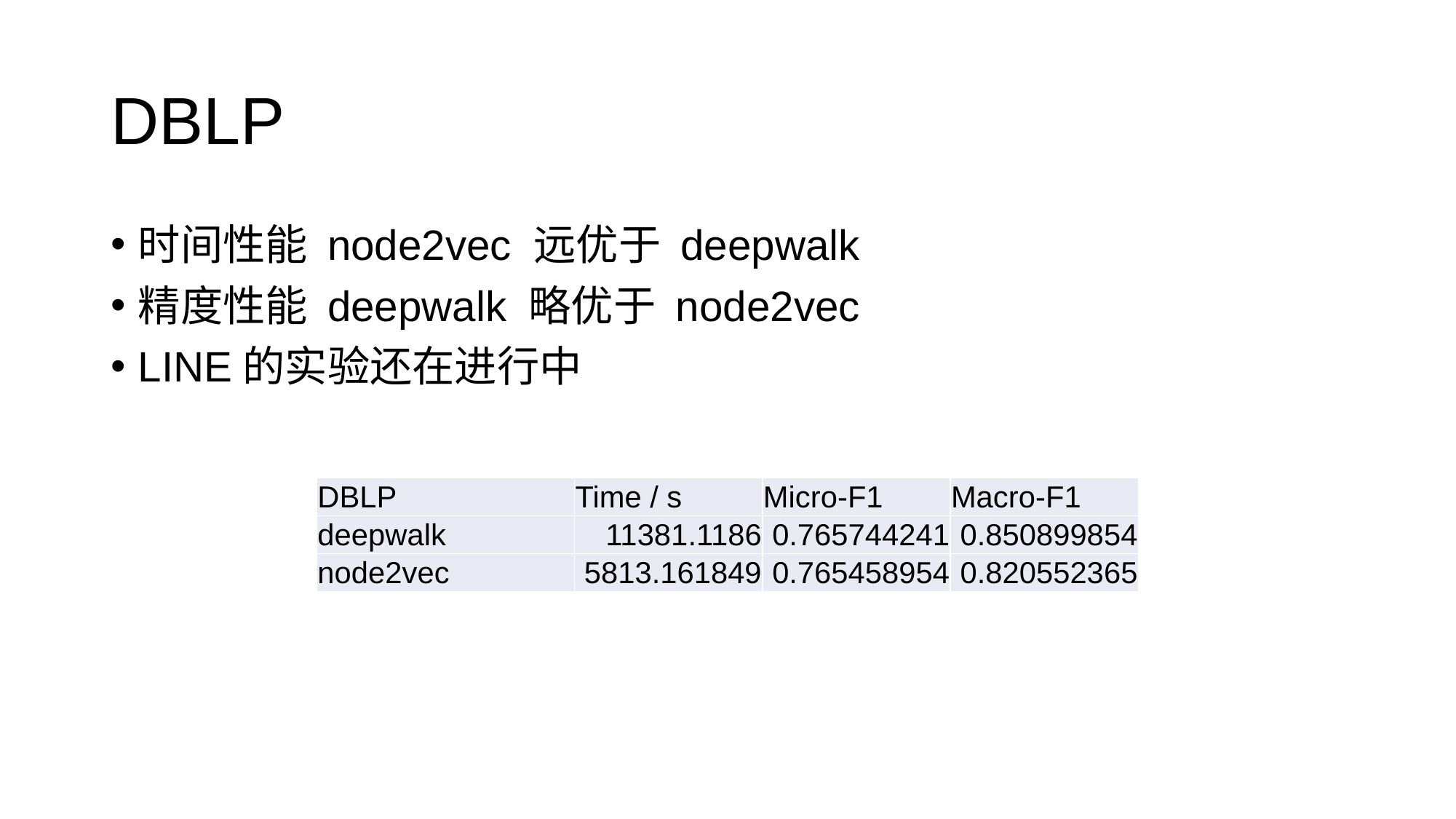

# DBLP
时间性能 node2vec 远优于 deepwalk
精度性能 deepwalk 略优于 node2vec
LINE的实验还在进行中
| DBLP | Time / s | Micro-F1 | Macro-F1 |
| --- | --- | --- | --- |
| deepwalk | 11381.1186 | 0.765744241 | 0.850899854 |
| node2vec | 5813.161849 | 0.765458954 | 0.820552365 |